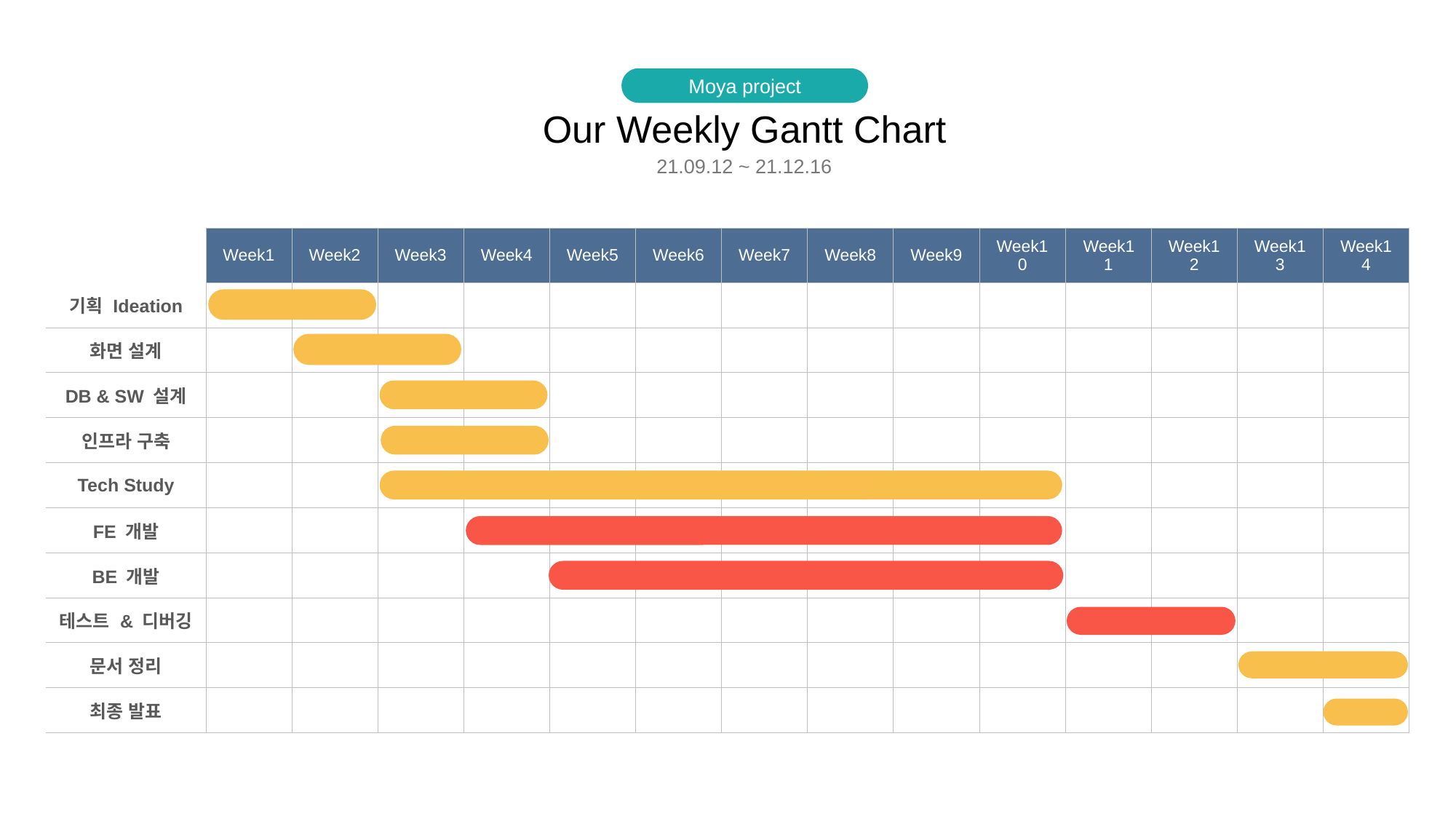

Moya project
Our Weekly Gantt Chart
21.09.12 ~ 21.12.16
|  | Week1 | Week2 | Week3 | Week4 | Week5 | Week6 | Week7 | Week8 | Week9 | Week10 | Week11 | Week12 | Week13 | Week14 |
| --- | --- | --- | --- | --- | --- | --- | --- | --- | --- | --- | --- | --- | --- | --- |
| 기획 Ideation |  |  |  |  |  |  |  |  |  |  |  |  |  |  |
| 화면 설계 |  |  |  |  |  |  |  |  |  |  |  |  |  |  |
| DB & SW 설계 |  |  |  |  |  |  |  |  |  |  |  |  |  |  |
| 인프라 구축 |  |  |  |  |  |  |  |  |  |  |  |  |  |  |
| Tech Study |  |  |  |  |  |  |  |  |  |  |  |  |  |  |
| FE 개발 |  |  |  |  |  |  |  |  |  |  |  |  |  |  |
| BE 개발 |  |  |  |  |  |  |  |  |  |  |  |  |  |  |
| 테스트 & 디버깅 |  |  |  |  |  |  |  |  |  |  |  |  |  |  |
| 문서 정리 |  |  |  |  |  |  |  |  |  |  |  |  |  |  |
| 최종 발표 |  |  |  |  |  |  |  |  |  |  |  |  |  |  |